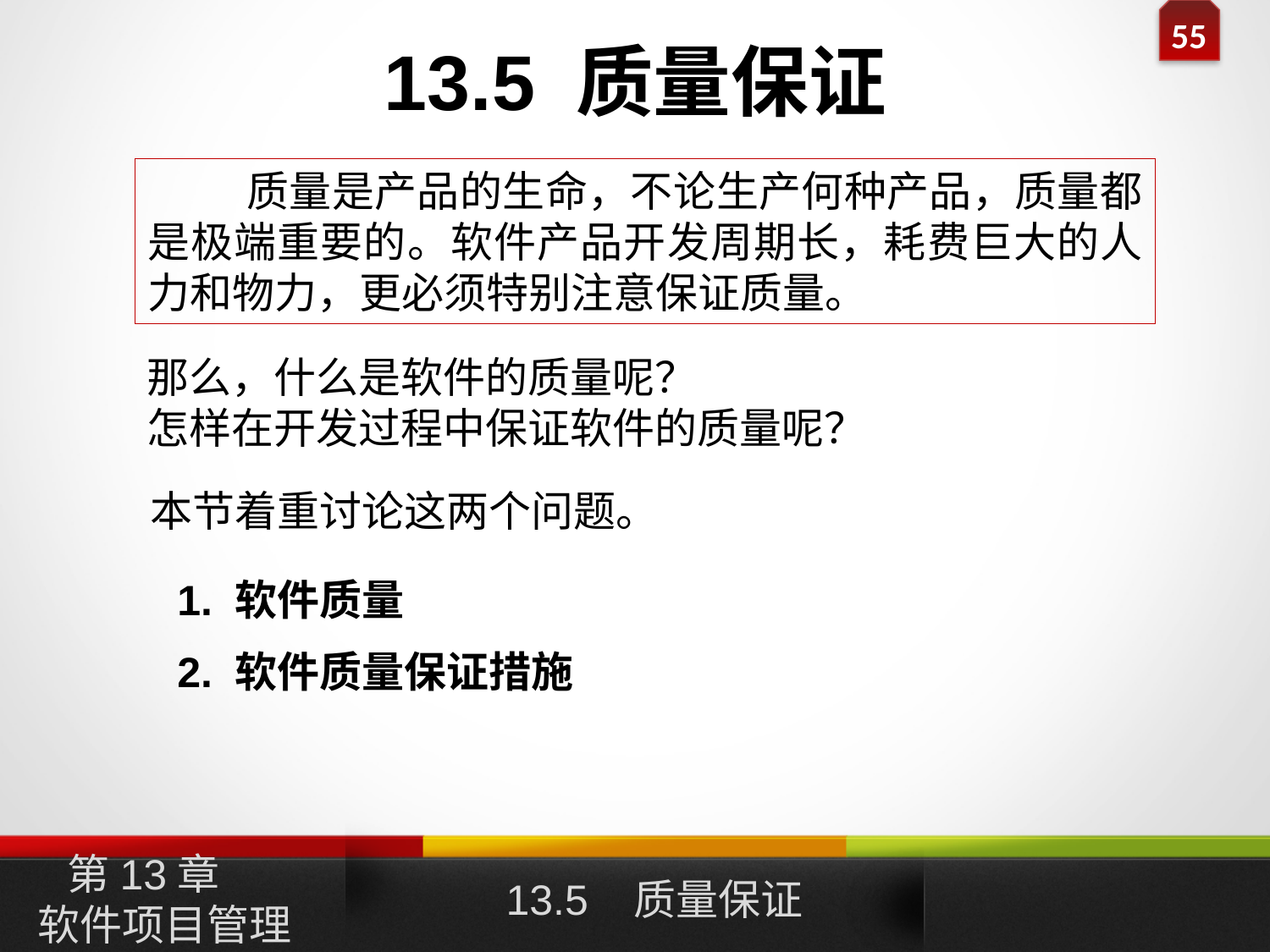

# 13.5 质量保证
         质量是产品的生命，不论生产何种产品，质量都是极端重要的。软件产品开发周期长，耗费巨大的人力和物力，更必须特别注意保证质量。
那么，什么是软件的质量呢？
怎样在开发过程中保证软件的质量呢？
本节着重讨论这两个问题。
1. 软件质量
2. 软件质量保证措施
第13章
软件项目管理
13.5   质量保证